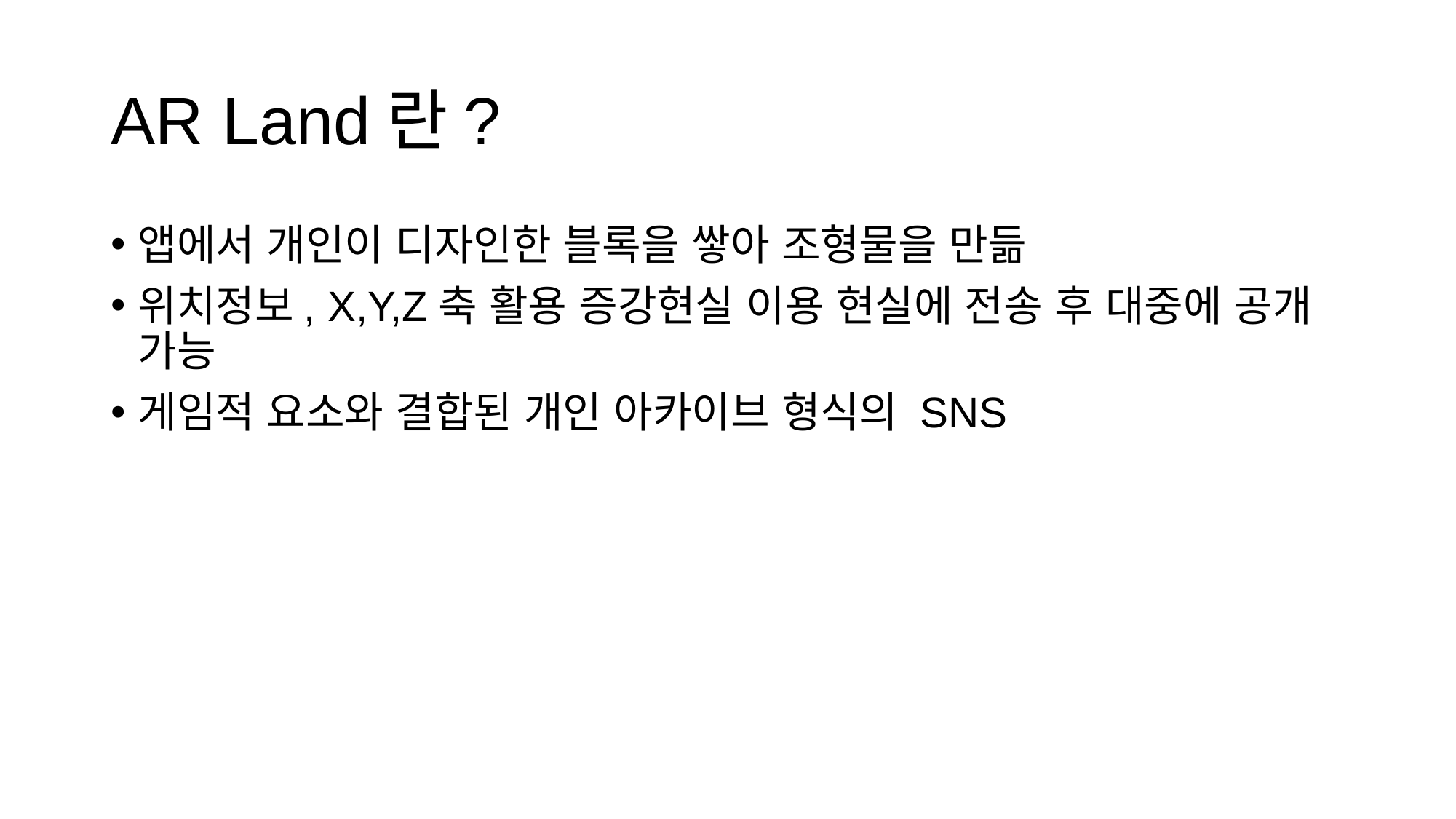

# AR Land란?
앱에서 개인이 디자인한 블록을 쌓아 조형물을 만듦
위치정보, X,Y,Z축 활용 증강현실 이용 현실에 전송 후 대중에 공개 가능
게임적 요소와 결합된 개인 아카이브 형식의 SNS